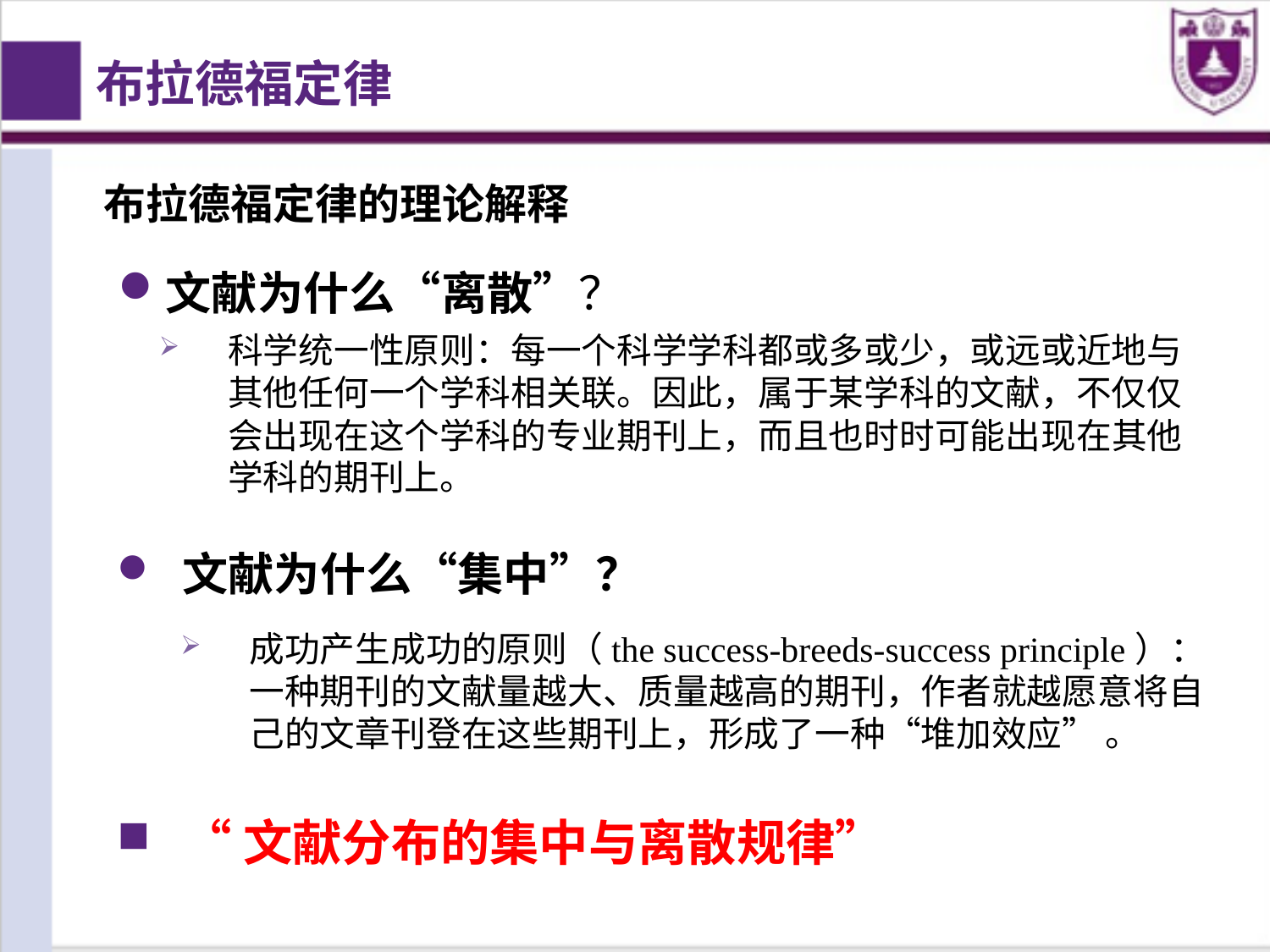

布拉德福定律
   布拉德福定律的理论解释
文献为什么“离散”？
科学统一性原则：每一个科学学科都或多或少，或远或近地与其他任何一个学科相关联。因此，属于某学科的文献，不仅仅会出现在这个学科的专业期刊上，而且也时时可能出现在其他学科的期刊上。
文献为什么“集中”？
成功产生成功的原则（the success-breeds-success principle）：一种期刊的文献量越大、质量越高的期刊，作者就越愿意将自己的文章刊登在这些期刊上，形成了一种“堆加效应” 。
“文献分布的集中与离散规律”
24